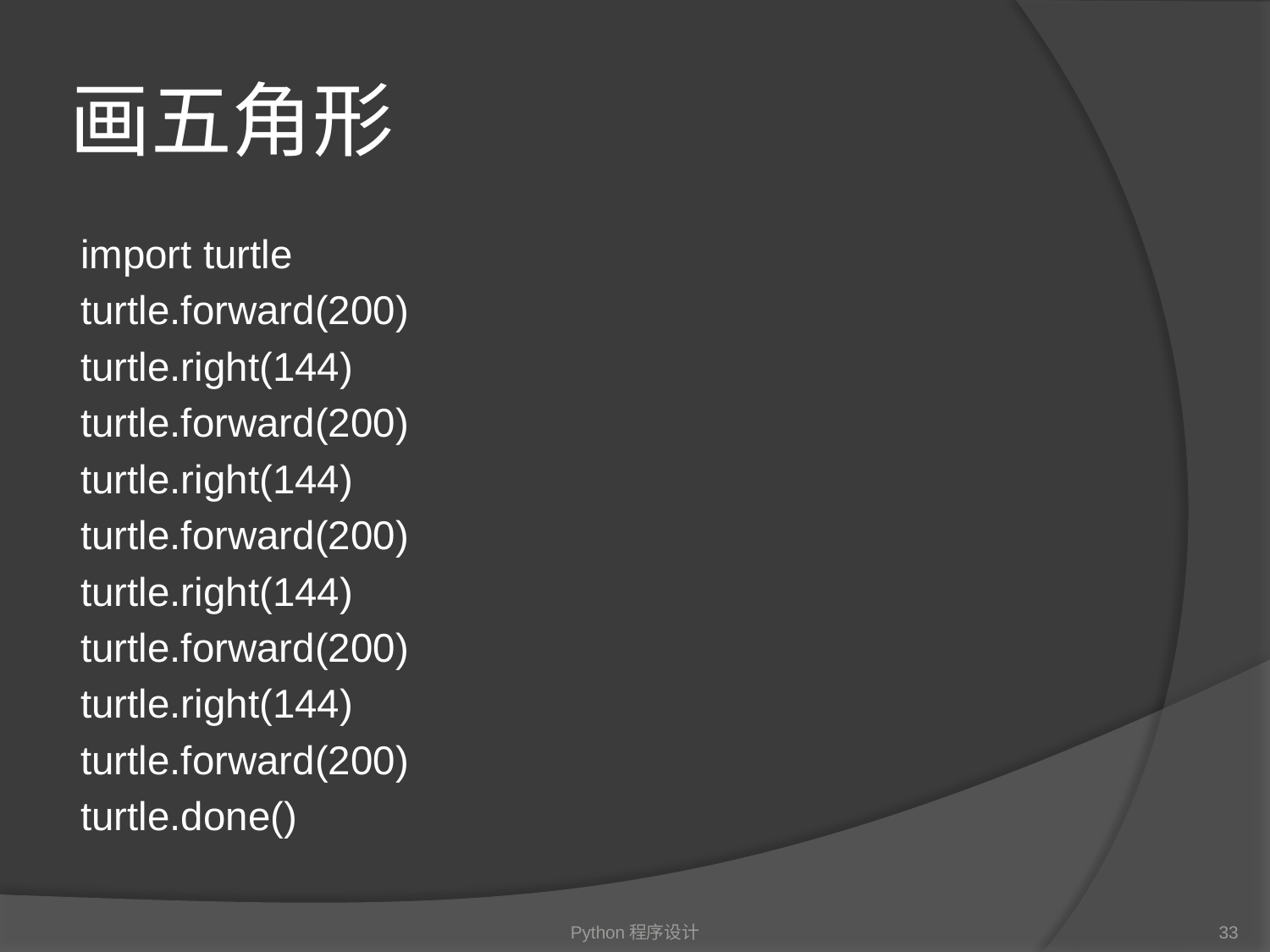

# 画五⻆形
import turtle
turtle.forward(200)
turtle.right(144)
turtle.forward(200)
turtle.right(144)
turtle.forward(200)
turtle.right(144)
turtle.forward(200)
turtle.right(144)
turtle.forward(200)
turtle.done()

Python程序设计
33